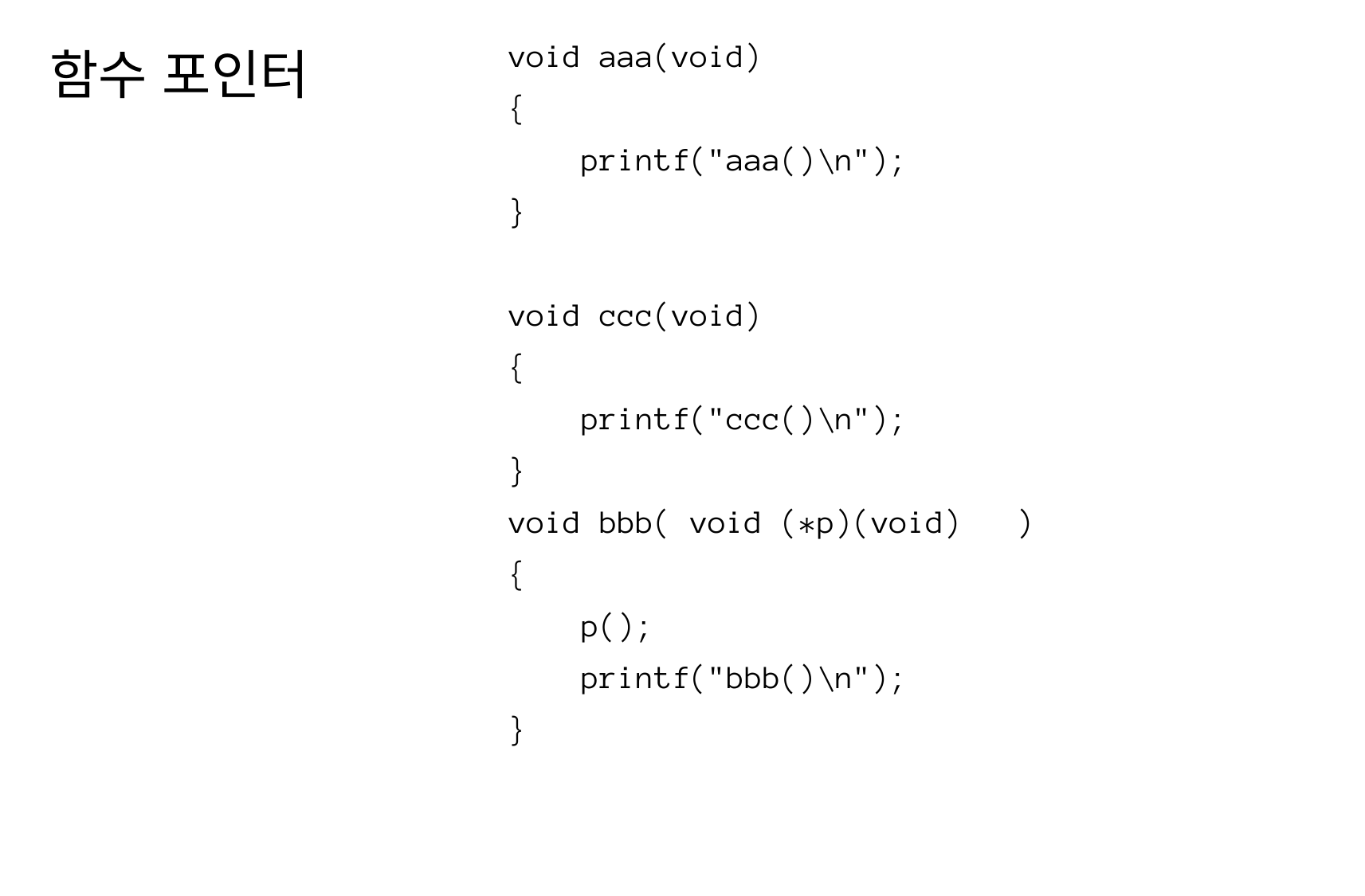

함수 포인터
void aaa(void)
{
    printf("aaa()\n");
}

void ccc(void)
{
    printf("ccc()\n");
}
void bbb( void (*p)(void)   )
{
    p();
    printf("bbb()\n");
}